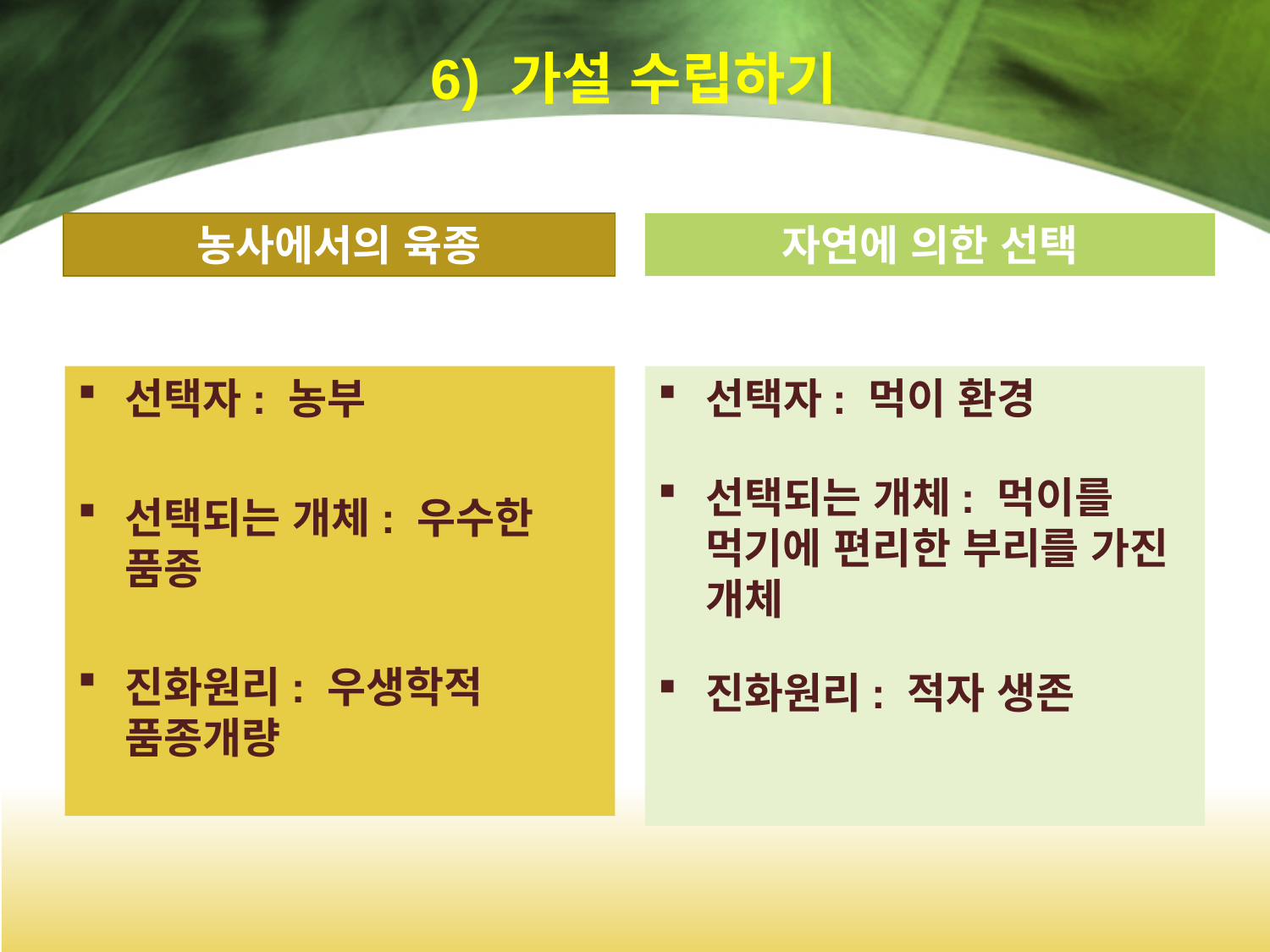

# 6) 가설 수립하기
자연에 의한 선택
농사에서의 육종
선택자: 농부

선택되는 개체: 우수한 품종

진화원리: 우생학적 품종개량

선택자: 먹이 환경

선택되는 개체: 먹이를 먹기에 편리한 부리를 가진 개체

진화원리: 적자 생존